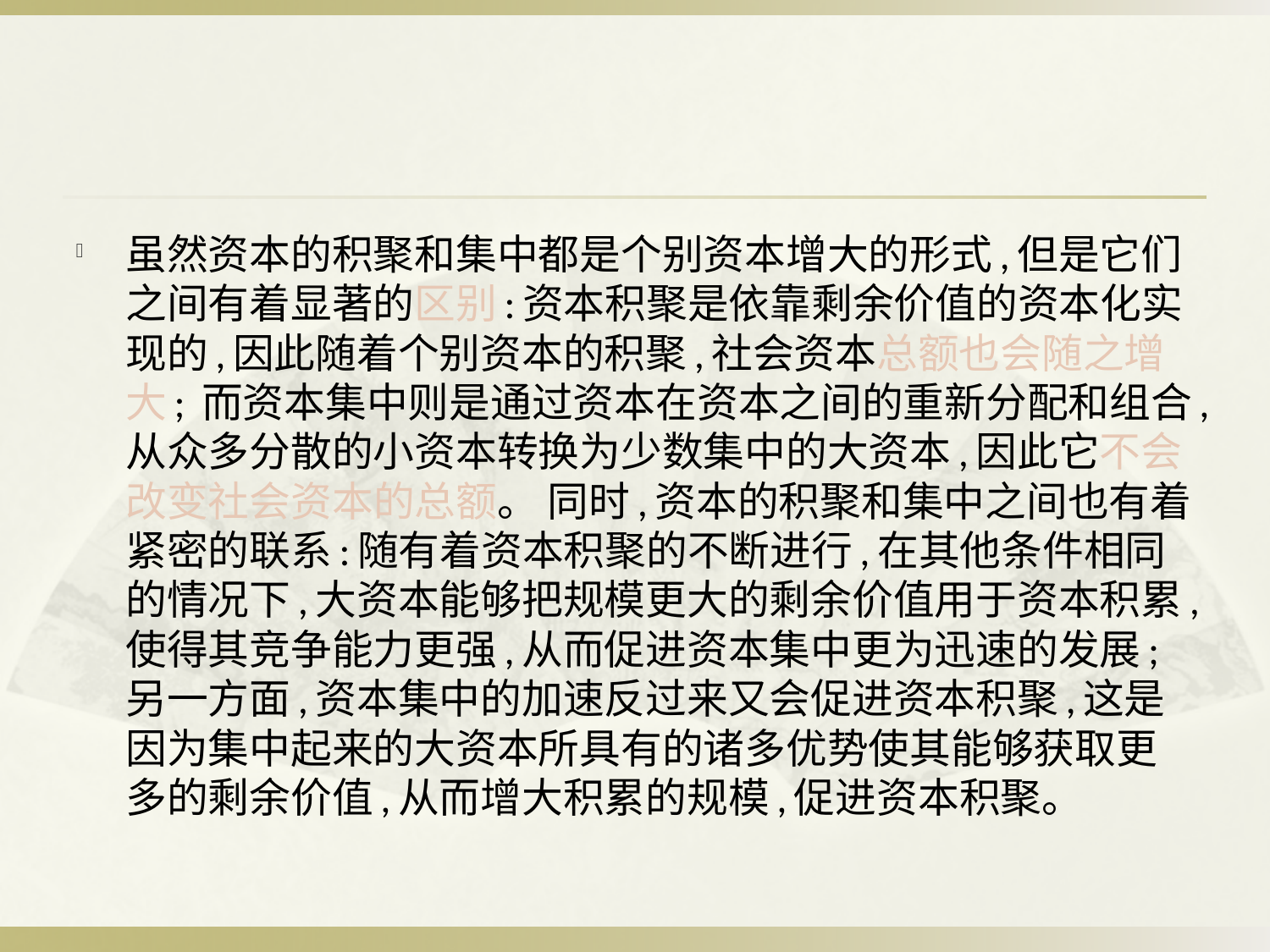

#
虽然资本的积聚和集中都是个别资本增大的形式,但是它们之间有着显著的区别:资本积聚是依靠剩余价值的资本化实现的,因此随着个别资本的积聚,社会资本总额也会随之增大; 而资本集中则是通过资本在资本之间的重新分配和组合,从众多分散的小资本转换为少数集中的大资本,因此它不会改变社会资本的总额。 同时,资本的积聚和集中之间也有着紧密的联系:随有着资本积聚的不断进行,在其他条件相同的情况下,大资本能够把规模更大的剩余价值用于资本积累,使得其竞争能力更强,从而促进资本集中更为迅速的发展;另一方面,资本集中的加速反过来又会促进资本积聚,这是因为集中起来的大资本所具有的诸多优势使其能够获取更多的剩余价值,从而增大积累的规模,促进资本积聚。